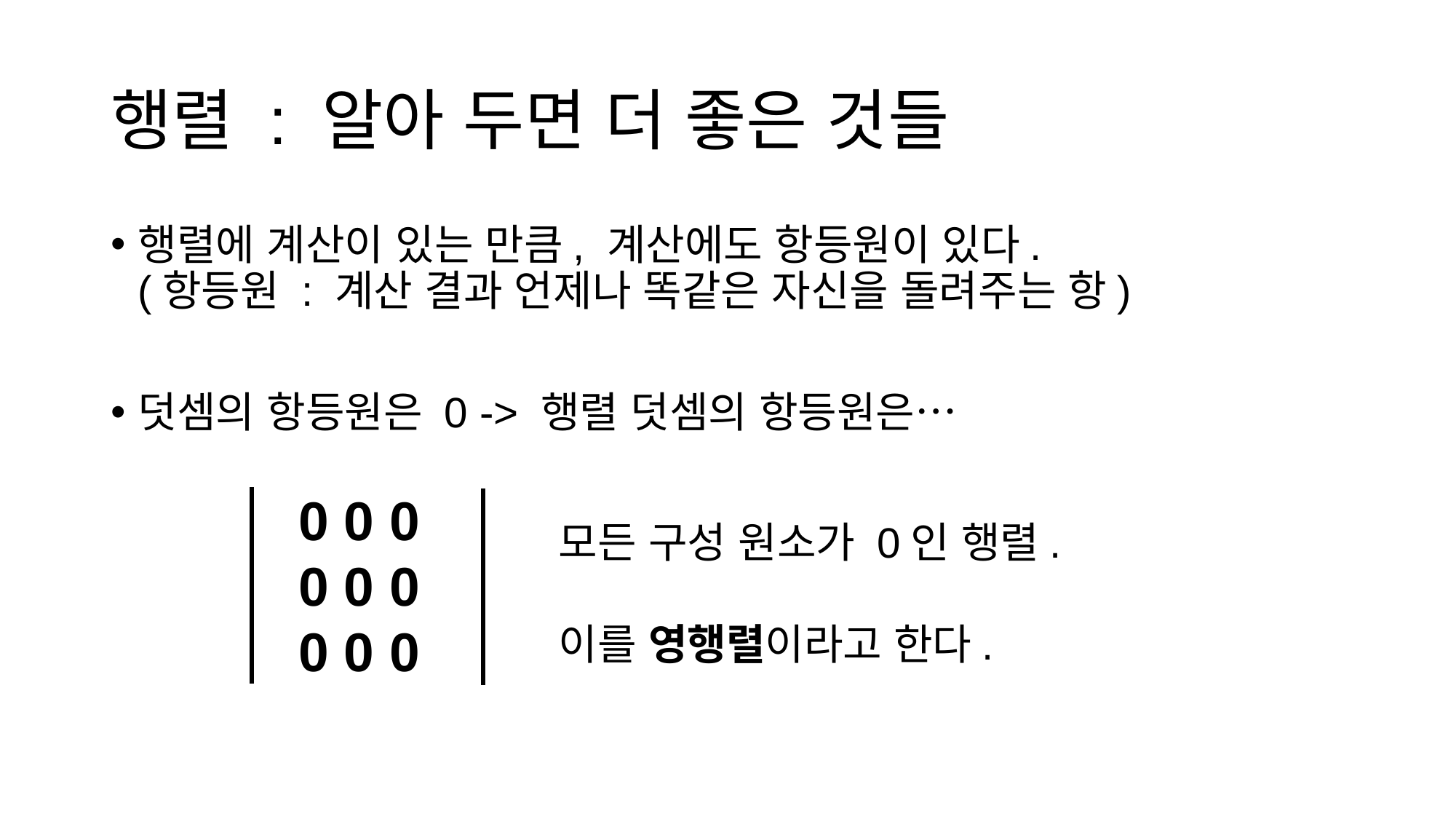

# 행렬 : 알아 두면 더 좋은 것들
행렬에 계산이 있는 만큼, 계산에도 항등원이 있다.
(항등원 : 계산 결과 언제나 똑같은 자신을 돌려주는 항)

덧셈의 항등원은 0 -> 행렬 덧셈의 항등원은…
0 0 0
0 0 0
0 0 0
모든 구성 원소가 0인 행렬.

이를 영행렬이라고 한다.